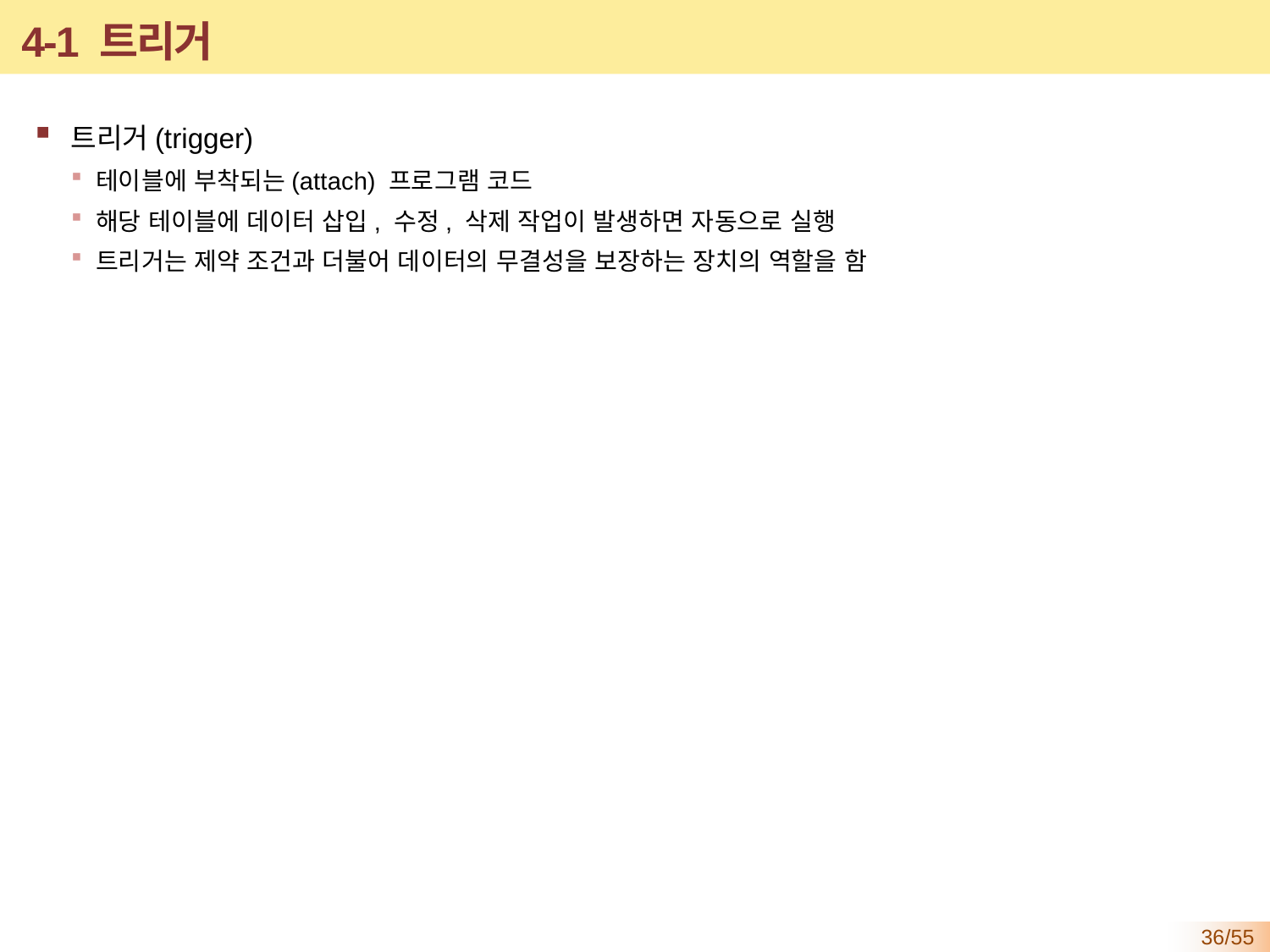

# 4-1 트리거
트리거(trigger)
테이블에 부착되는(attach) 프로그램 코드
해당 테이블에 데이터 삽입, 수정, 삭제 작업이 발생하면 자동으로 실행
트리거는 제약 조건과 더불어 데이터의 무결성을 보장하는 장치의 역할을 함